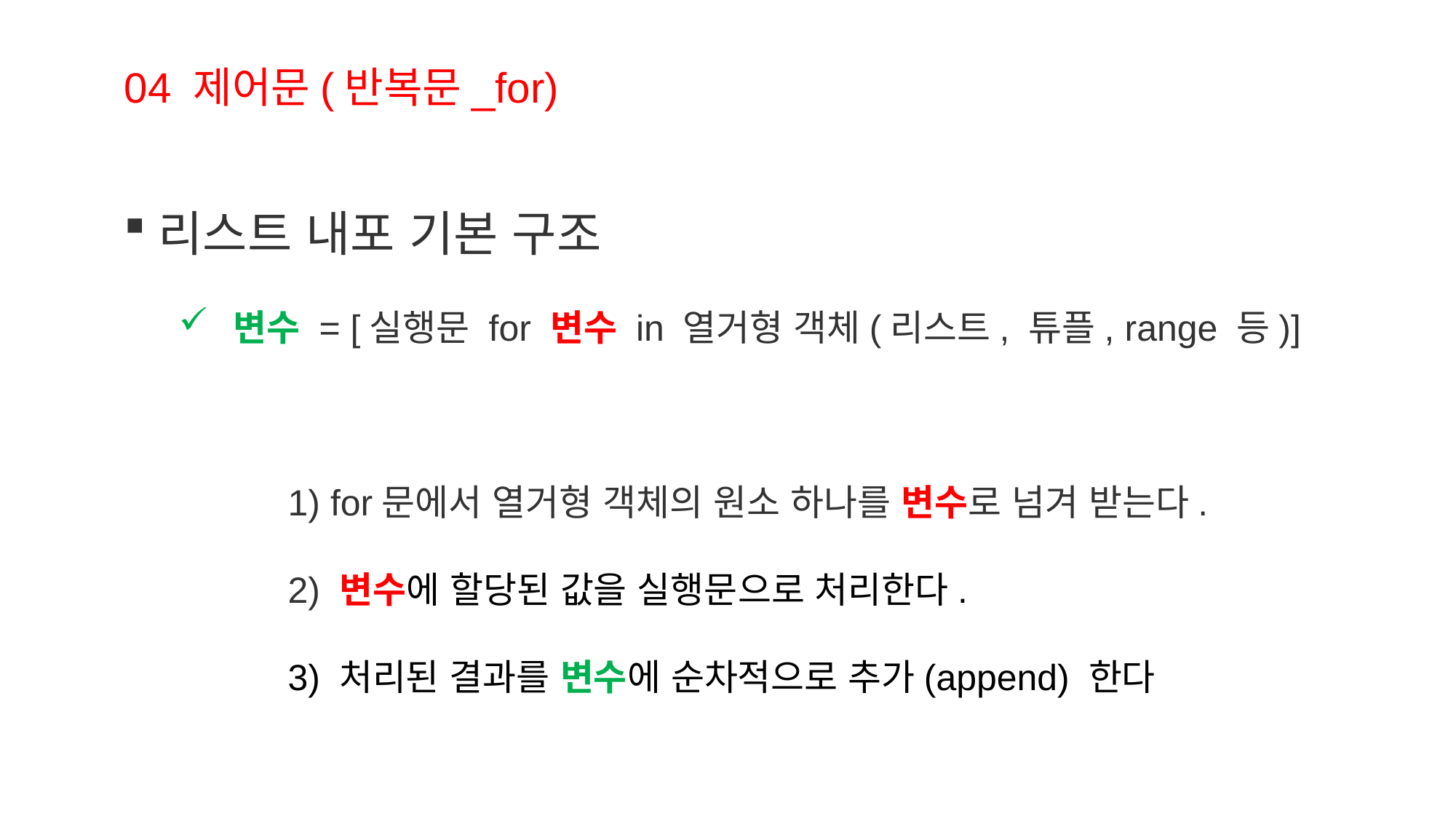

04 제어문(반복문_for)
리스트 내포 기본 구조
변수 = [실행문 for 변수 in 열거형 객체(리스트, 튜플, range 등)]

	1) for문에서 열거형 객체의 원소 하나를 변수로 넘겨 받는다.
	2) 변수에 할당된 값을 실행문으로 처리한다.
	3) 처리된 결과를 변수에 순차적으로 추가(append) 한다